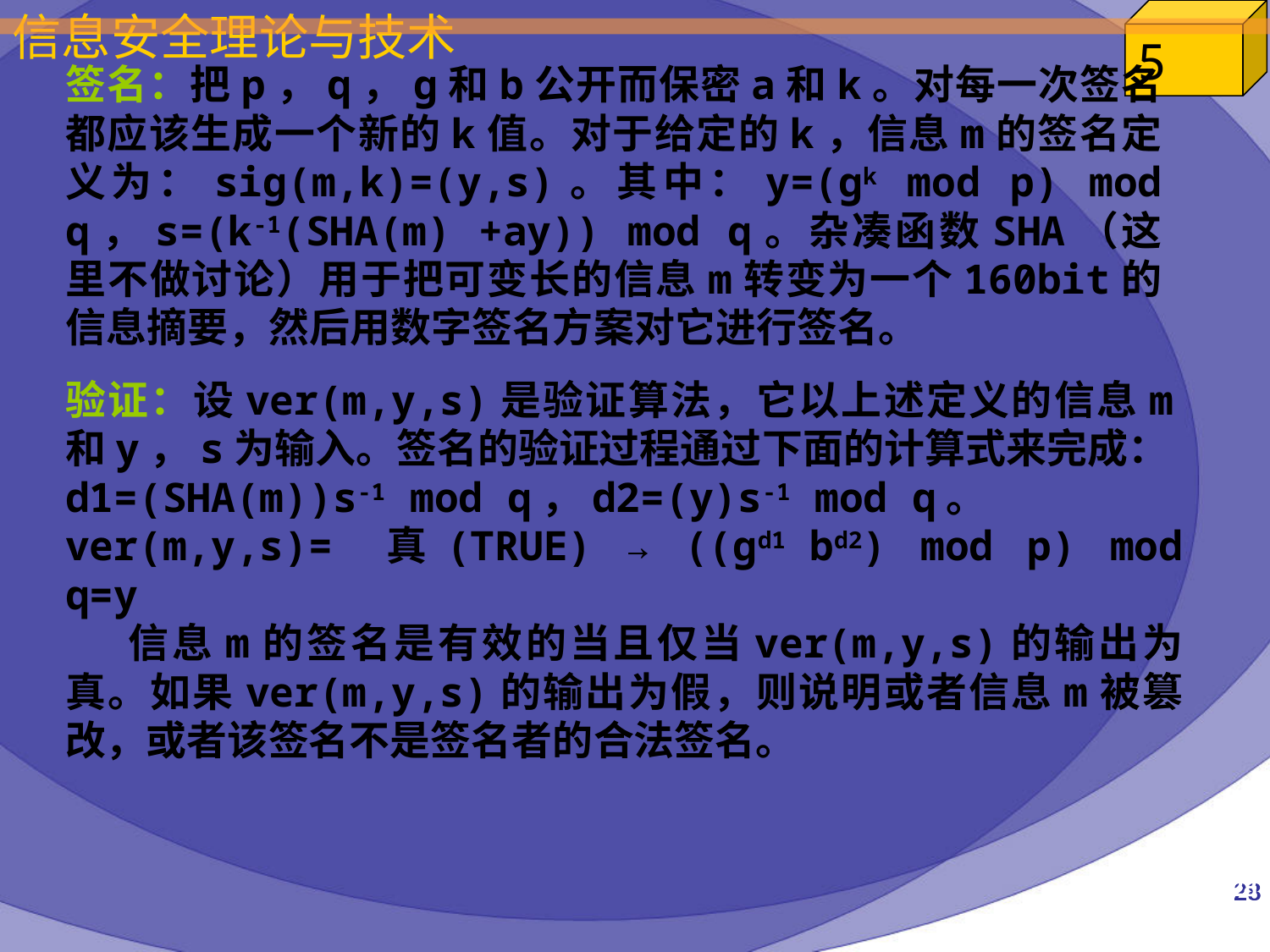

签名：把p，q，g和b公开而保密a和k。对每一次签名都应该生成一个新的k值。对于给定的k，信息m的签名定义为：sig(m,k)=(y,s)。其中：y=(gk mod p) mod q，s=(k-1(SHA(m) +ay)) mod q。杂凑函数SHA（这里不做讨论）用于把可变长的信息m转变为一个160bit的信息摘要，然后用数字签名方案对它进行签名。
验证：设ver(m,y,s)是验证算法，它以上述定义的信息m和y，s为输入。签名的验证过程通过下面的计算式来完成：
d1=(SHA(m))s-1 mod q，d2=(y)s-1 mod q。
ver(m,y,s)= 真(TRUE) → ((gd1 bd2) mod p) mod q=y
    信息m的签名是有效的当且仅当ver(m,y,s)的输出为真。如果ver(m,y,s)的输出为假，则说明或者信息m被篡改，或者该签名不是签名者的合法签名。
28